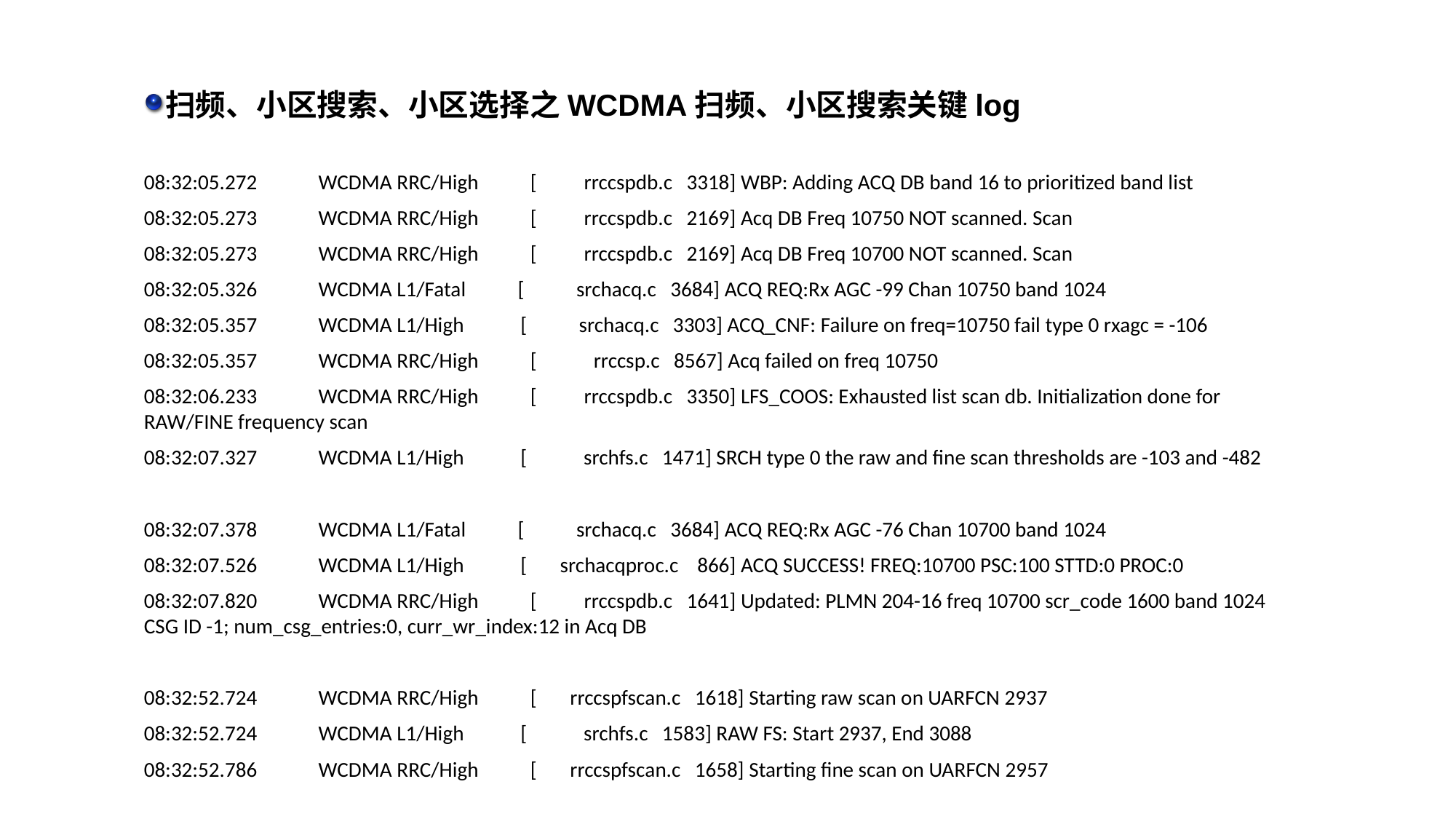

扫频、小区搜索、小区选择之WCDMA扫频、小区搜索关键log

08:32:05.272             WCDMA RRC/High           [          rrccspdb.c   3318] WBP: Adding ACQ DB band 16 to prioritized band list
08:32:05.273             WCDMA RRC/High           [          rrccspdb.c   2169] Acq DB Freq 10750 NOT scanned. Scan
08:32:05.273             WCDMA RRC/High           [          rrccspdb.c   2169] Acq DB Freq 10700 NOT scanned. Scan
08:32:05.326             WCDMA L1/Fatal           [           srchacq.c   3684] ACQ REQ:Rx AGC -99 Chan 10750 band 1024
08:32:05.357             WCDMA L1/High            [           srchacq.c   3303] ACQ_CNF: Failure on freq=10750 fail type 0 rxagc = -106
08:32:05.357             WCDMA RRC/High           [            rrccsp.c   8567] Acq failed on freq 10750
08:32:06.233             WCDMA RRC/High           [          rrccspdb.c   3350] LFS_COOS: Exhausted list scan db. Initialization done for RAW/FINE frequency scan
08:32:07.327             WCDMA L1/High            [            srchfs.c   1471] SRCH type 0 the raw and fine scan thresholds are -103 and -482

08:32:07.378             WCDMA L1/Fatal           [           srchacq.c   3684] ACQ REQ:Rx AGC -76 Chan 10700 band 1024
08:32:07.526             WCDMA L1/High            [       srchacqproc.c    866] ACQ SUCCESS! FREQ:10700 PSC:100 STTD:0 PROC:0
08:32:07.820             WCDMA RRC/High           [          rrccspdb.c   1641] Updated: PLMN 204-16 freq 10700 scr_code 1600 band 1024 CSG ID -1; num_csg_entries:0, curr_wr_index:12 in Acq DB

08:32:52.724             WCDMA RRC/High           [       rrccspfscan.c   1618] Starting raw scan on UARFCN 2937
08:32:52.724             WCDMA L1/High            [            srchfs.c   1583] RAW FS: Start 2937, End 3088
08:32:52.786             WCDMA RRC/High           [       rrccspfscan.c   1658] Starting fine scan on UARFCN 2957